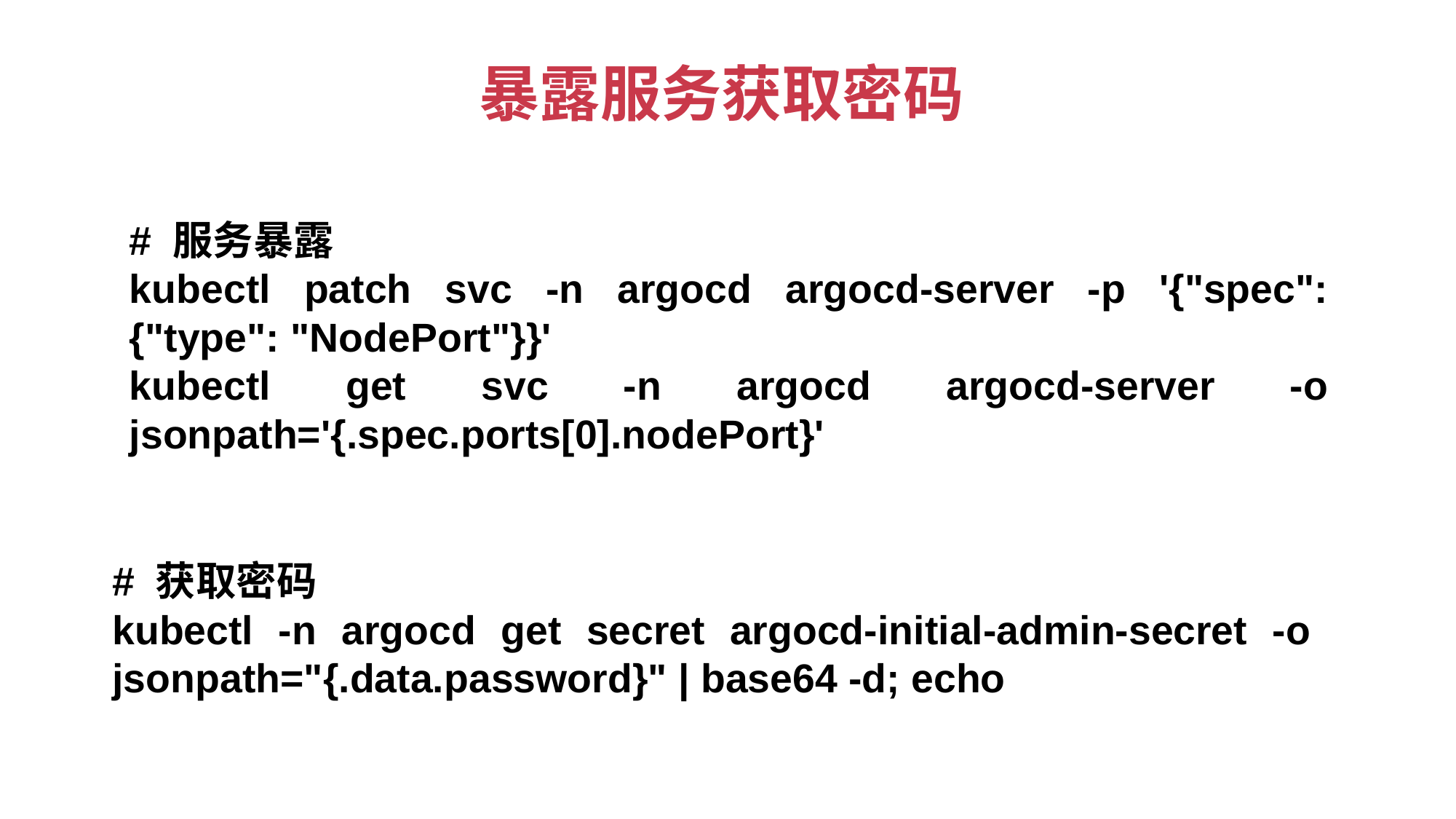

暴露服务获取密码
# 服务暴露
kubectl patch svc -n argocd argocd-server -p '{"spec": {"type": "NodePort"}}'
kubectl get svc -n argocd argocd-server -o jsonpath='{.spec.ports[0].nodePort}'

# 获取密码
kubectl -n argocd get secret argocd-initial-admin-secret -o jsonpath="{.data.password}" | base64 -d; echo